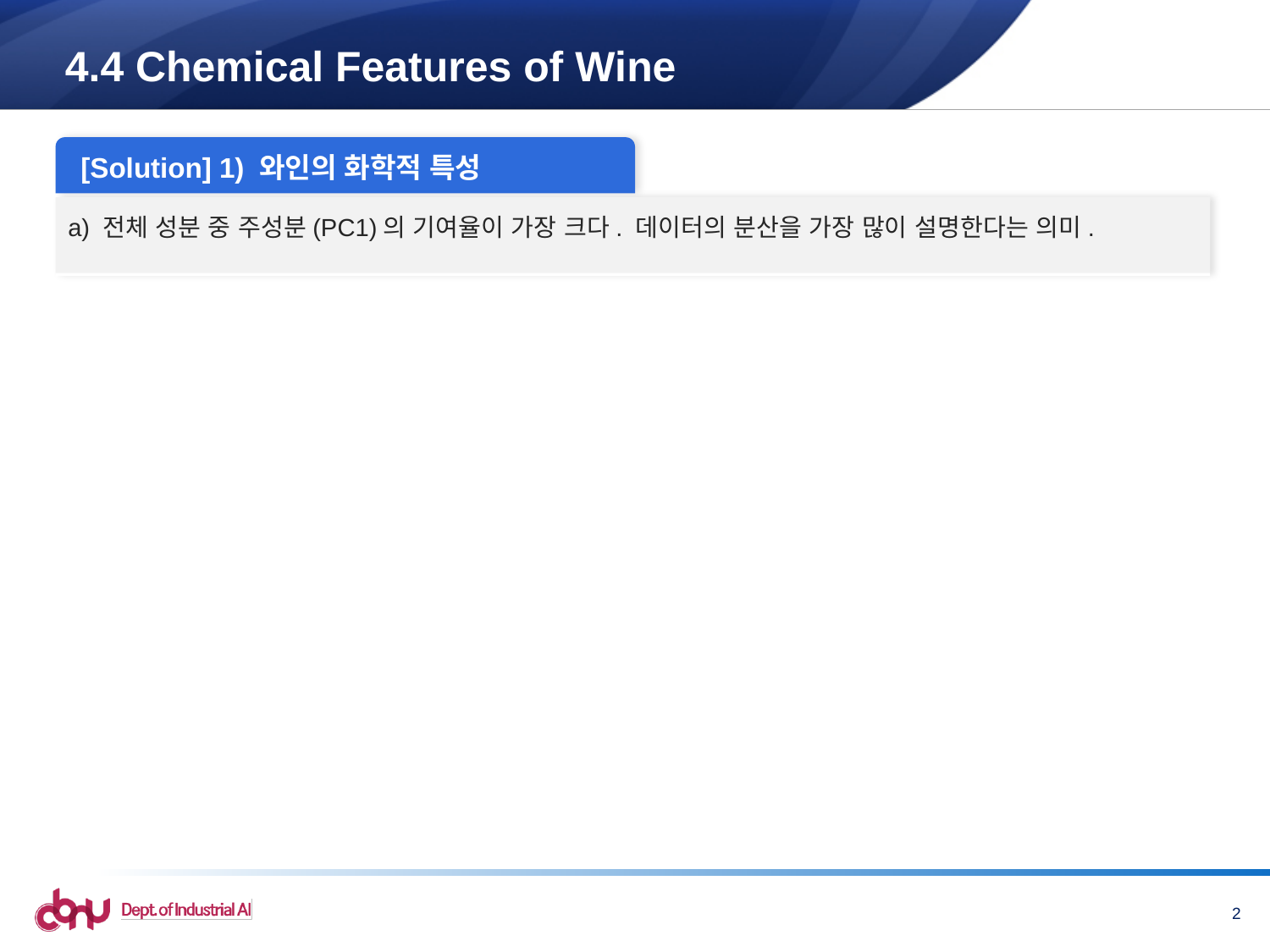

# 4.4 Chemical Features of Wine
[Solution] 1) 와인의 화학적 특성
a) 전체 성분 중 주성분(PC1)의 기여율이 가장 크다. 데이터의 분산을 가장 많이 설명한다는 의미.